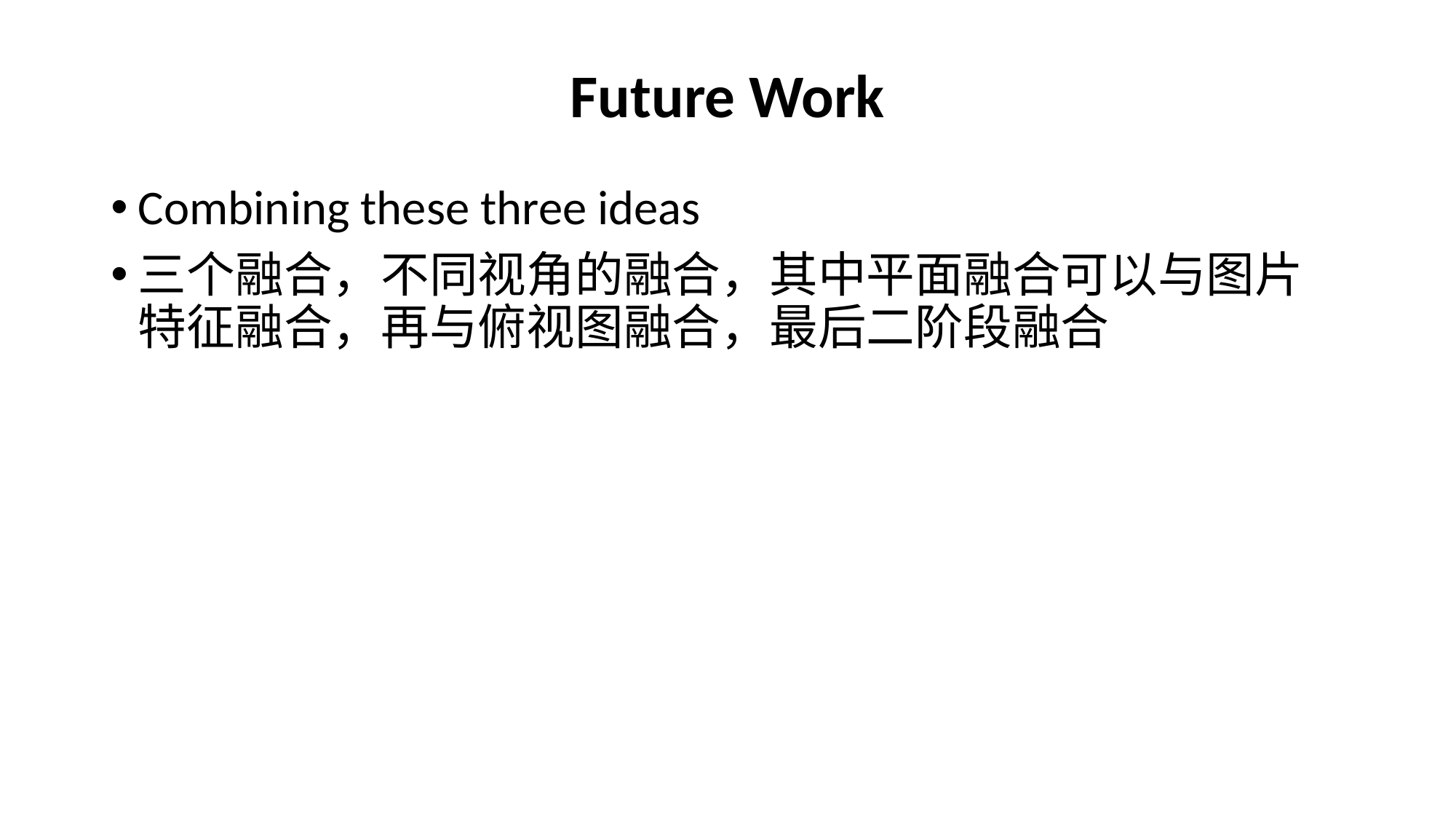

# Future Work
Combining these three ideas
三个融合，不同视角的融合，其中平面融合可以与图片特征融合，再与俯视图融合，最后二阶段融合